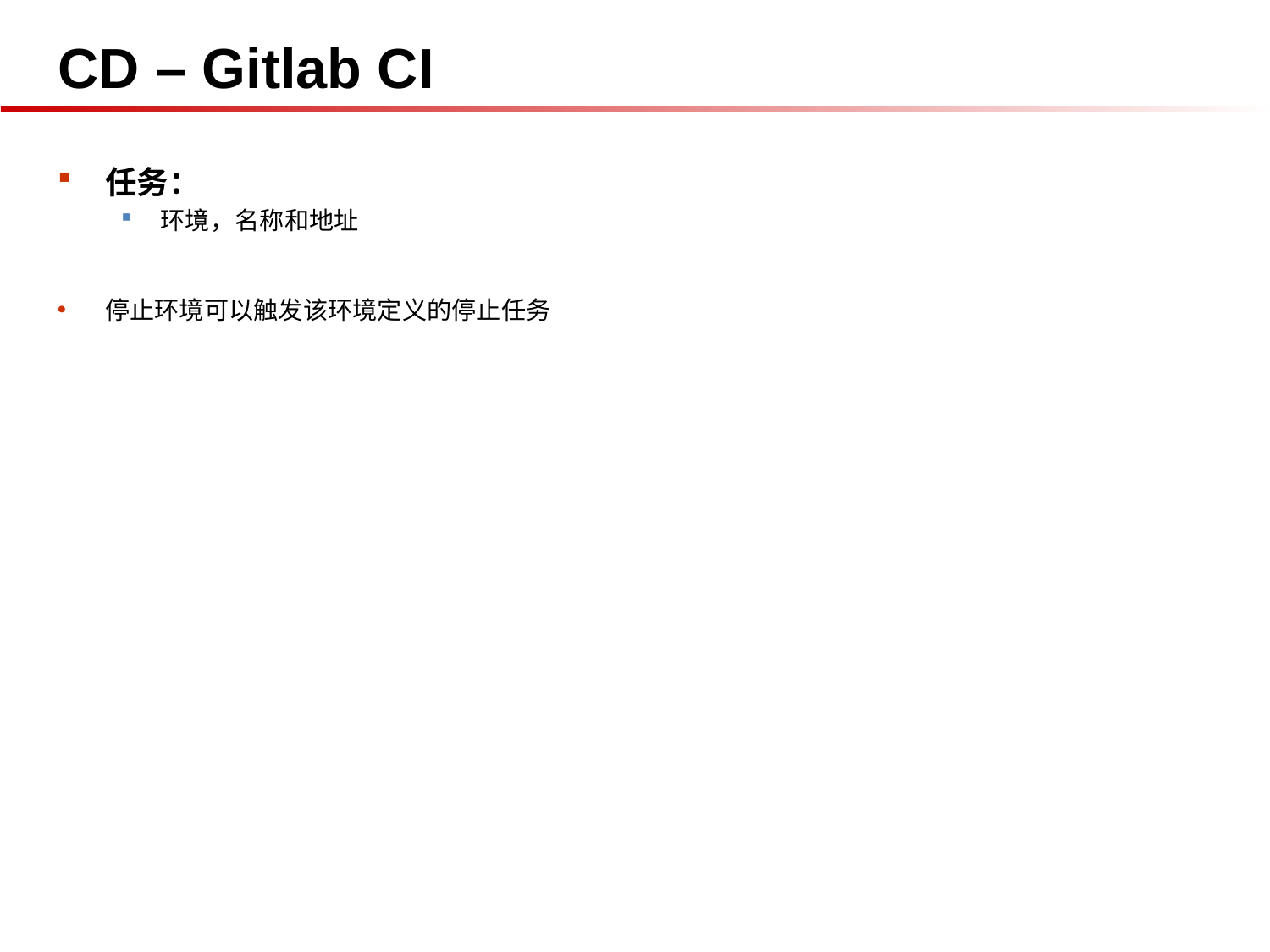

# CD – Gitlab CI
任务：
环境，名称和地址

停止环境可以触发该环境定义的停止任务